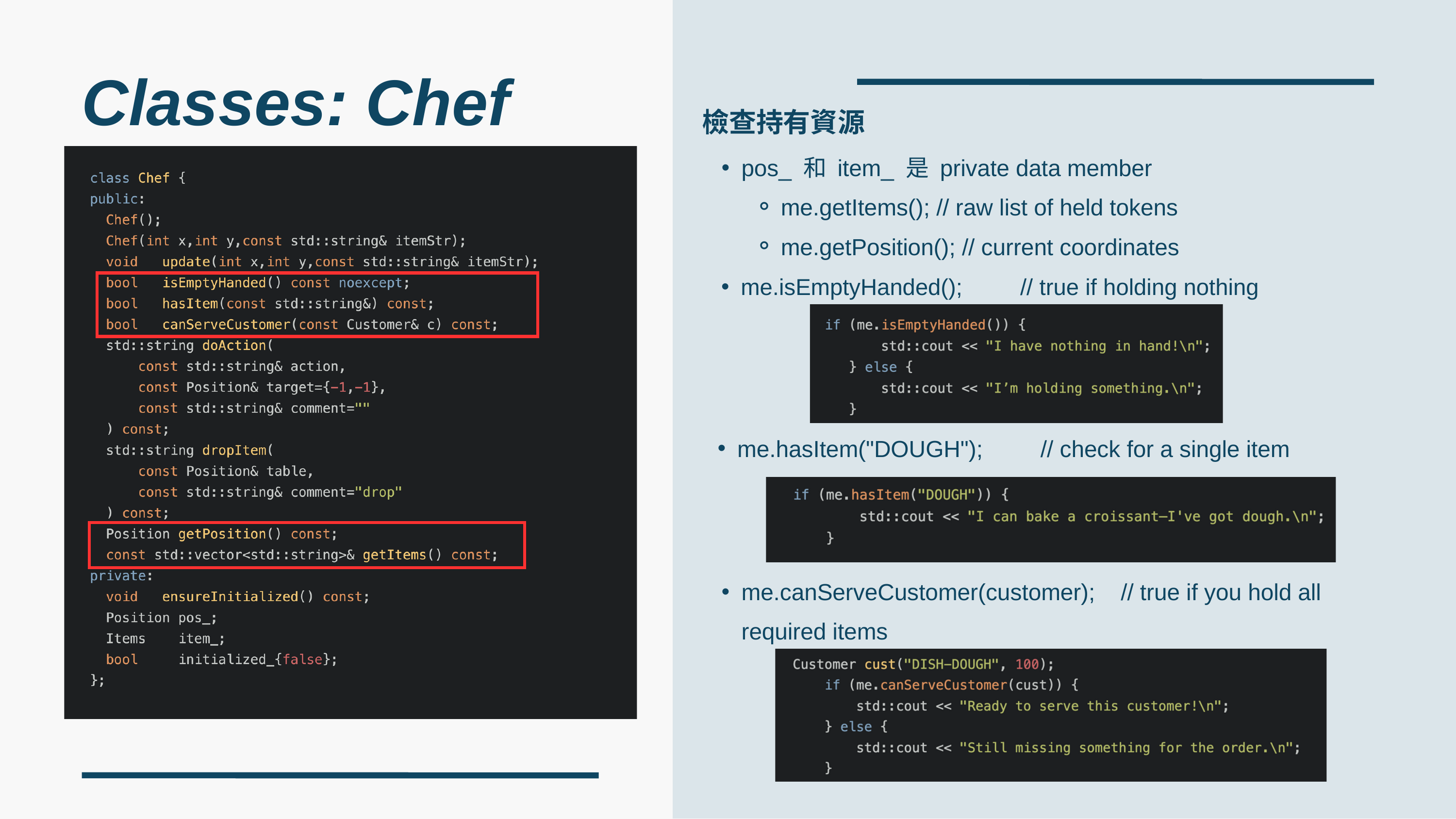

Classes: Chef

檢查持有資源
pos_ 和 item_ 是 private data member
me.getItems(); // raw list of held tokens
me.getPosition(); // current coordinates

me.isEmptyHanded();         // true if holding nothing

me.hasItem("DOUGH");         // check for a single item

me.canServeCustomer(customer);    // true if you hold all required items